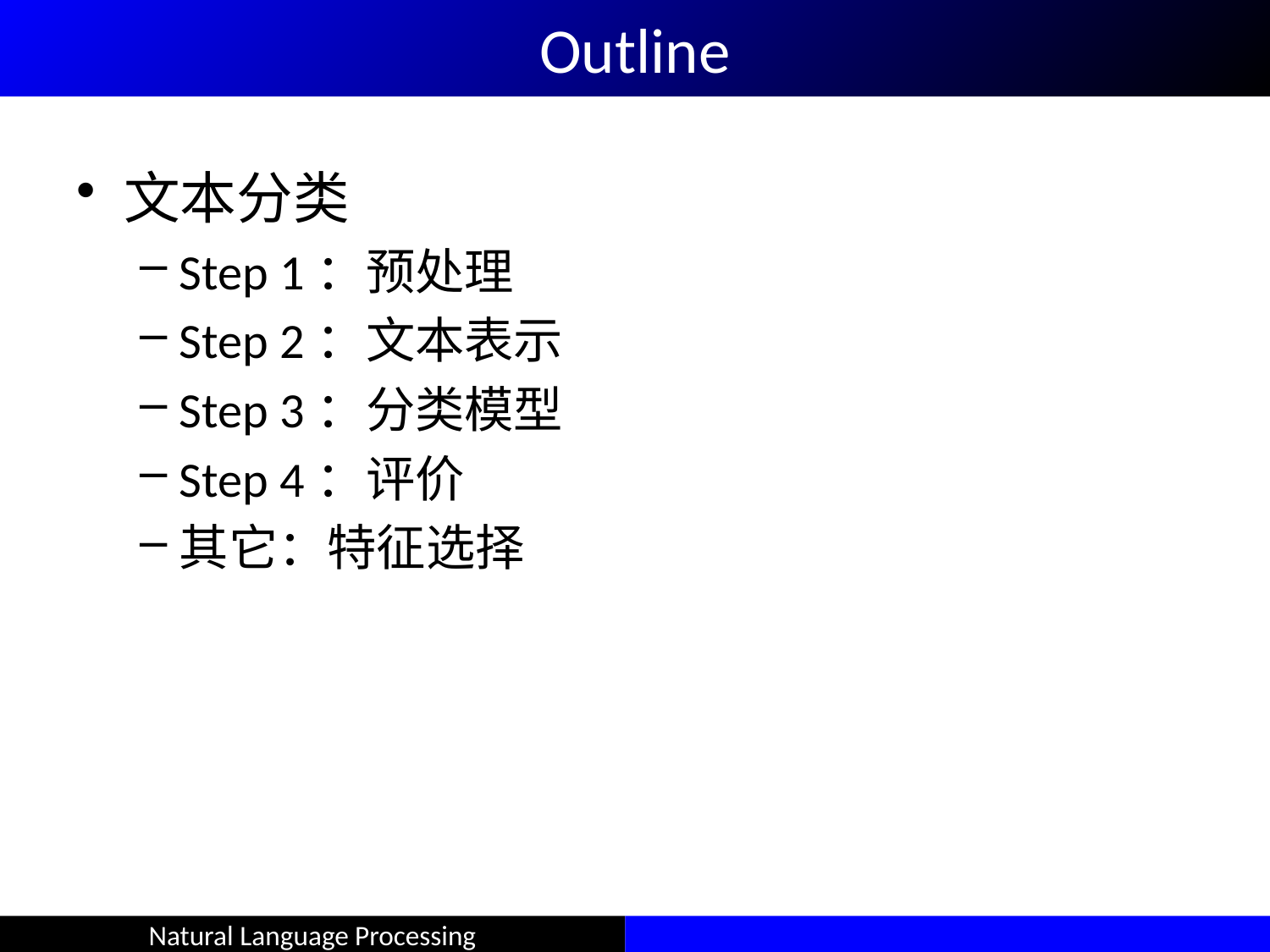

Outline
文本分类
Step 1：预处理
Step 2：文本表示
Step 3：分类模型
Step 4：评价
其它：特征选择